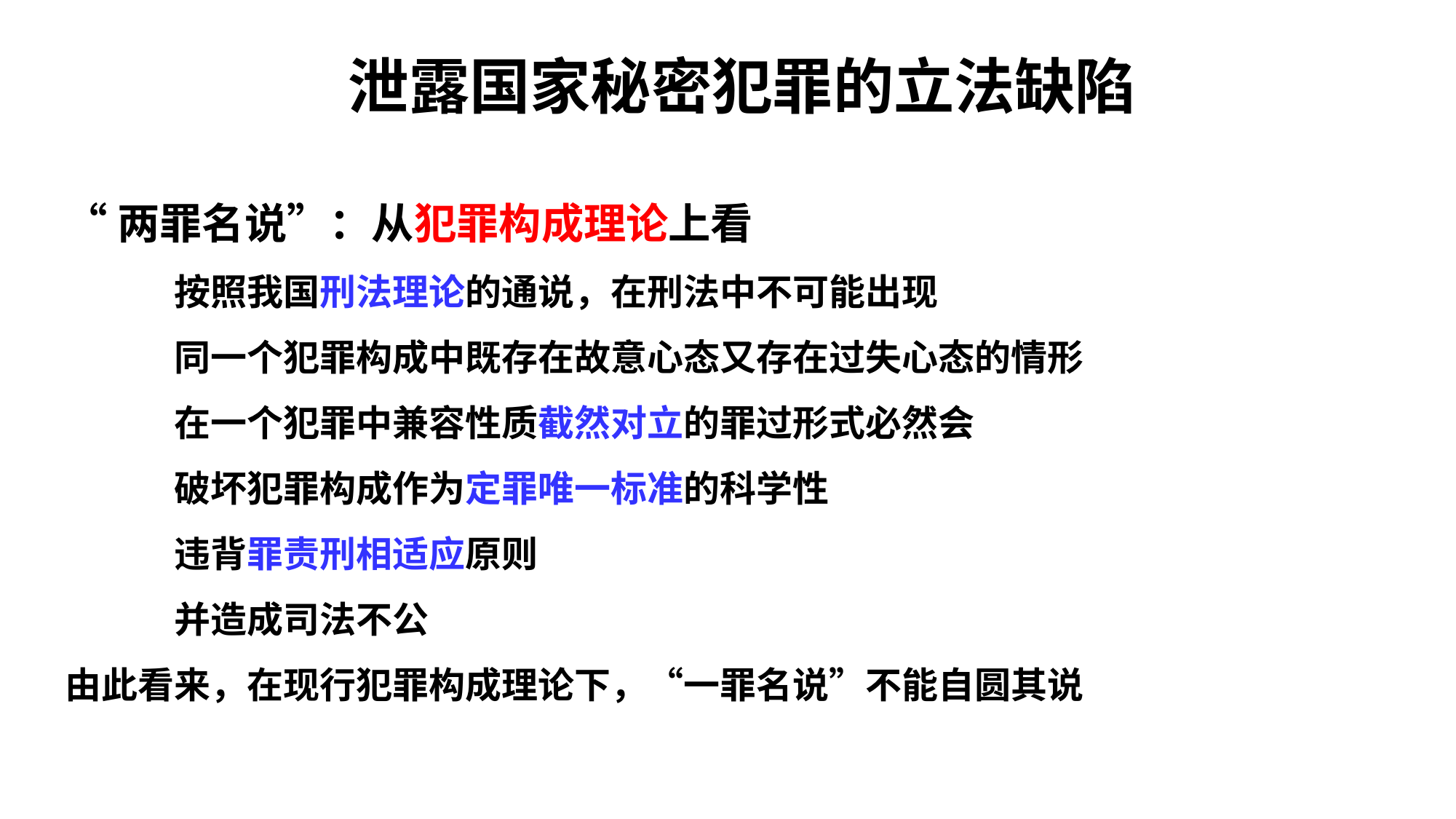

# 泄露国家秘密犯罪的立法缺陷
“两罪名说”：从犯罪构成理论上看
	按照我国刑法理论的通说，在刑法中不可能出现
	同一个犯罪构成中既存在故意心态又存在过失心态的情形
	在一个犯罪中兼容性质截然对立的罪过形式必然会
	破坏犯罪构成作为定罪唯一标准的科学性
	违背罪责刑相适应原则
	并造成司法不公
由此看来，在现行犯罪构成理论下，“一罪名说”不能自圆其说